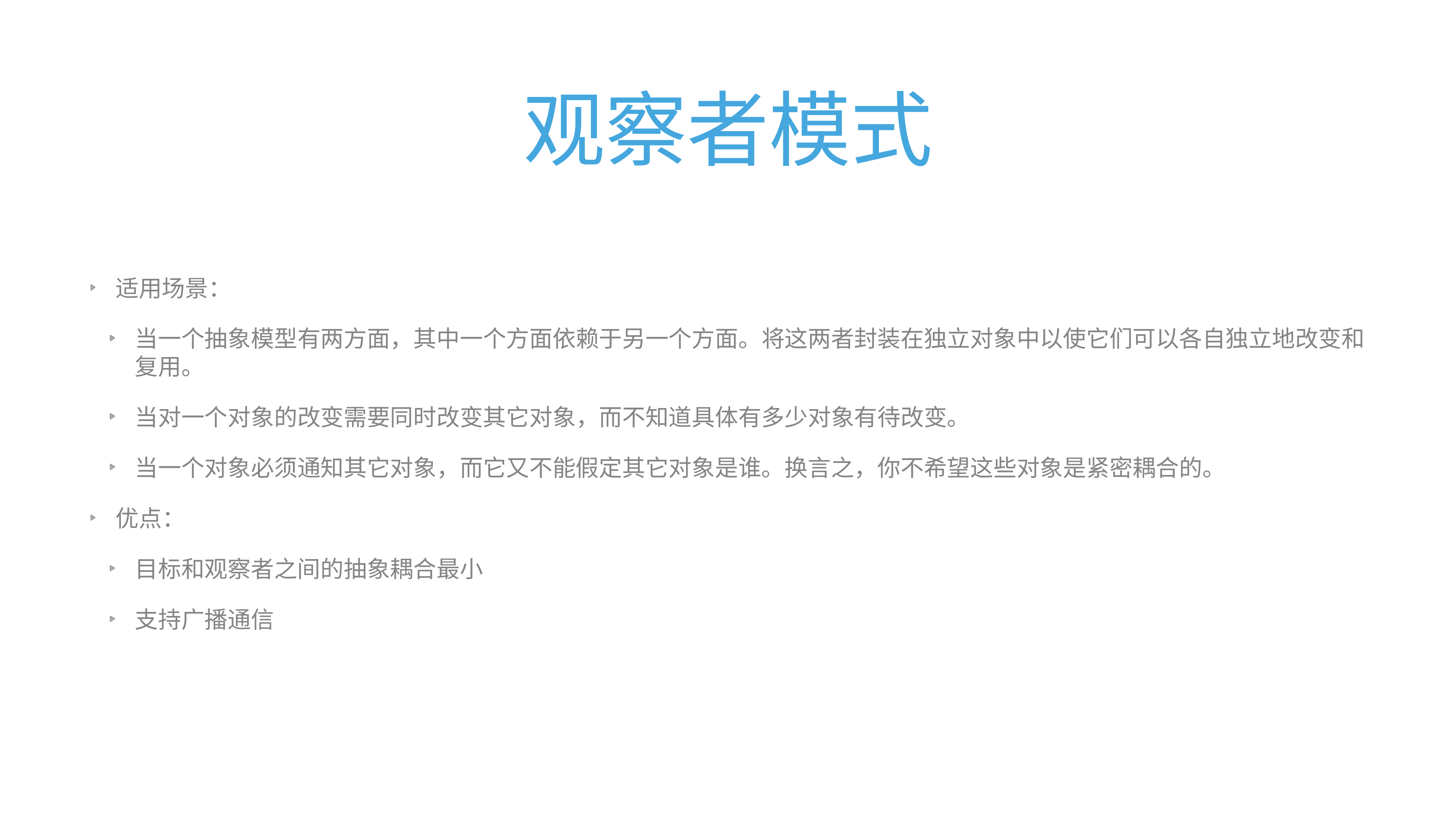

# 观察者模式
适用场景：
当一个抽象模型有两方面，其中一个方面依赖于另一个方面。将这两者封装在独立对象中以使它们可以各自独立地改变和复用。
当对一个对象的改变需要同时改变其它对象，而不知道具体有多少对象有待改变。
当一个对象必须通知其它对象，而它又不能假定其它对象是谁。换言之，你不希望这些对象是紧密耦合的。
优点：
目标和观察者之间的抽象耦合最小
支持广播通信